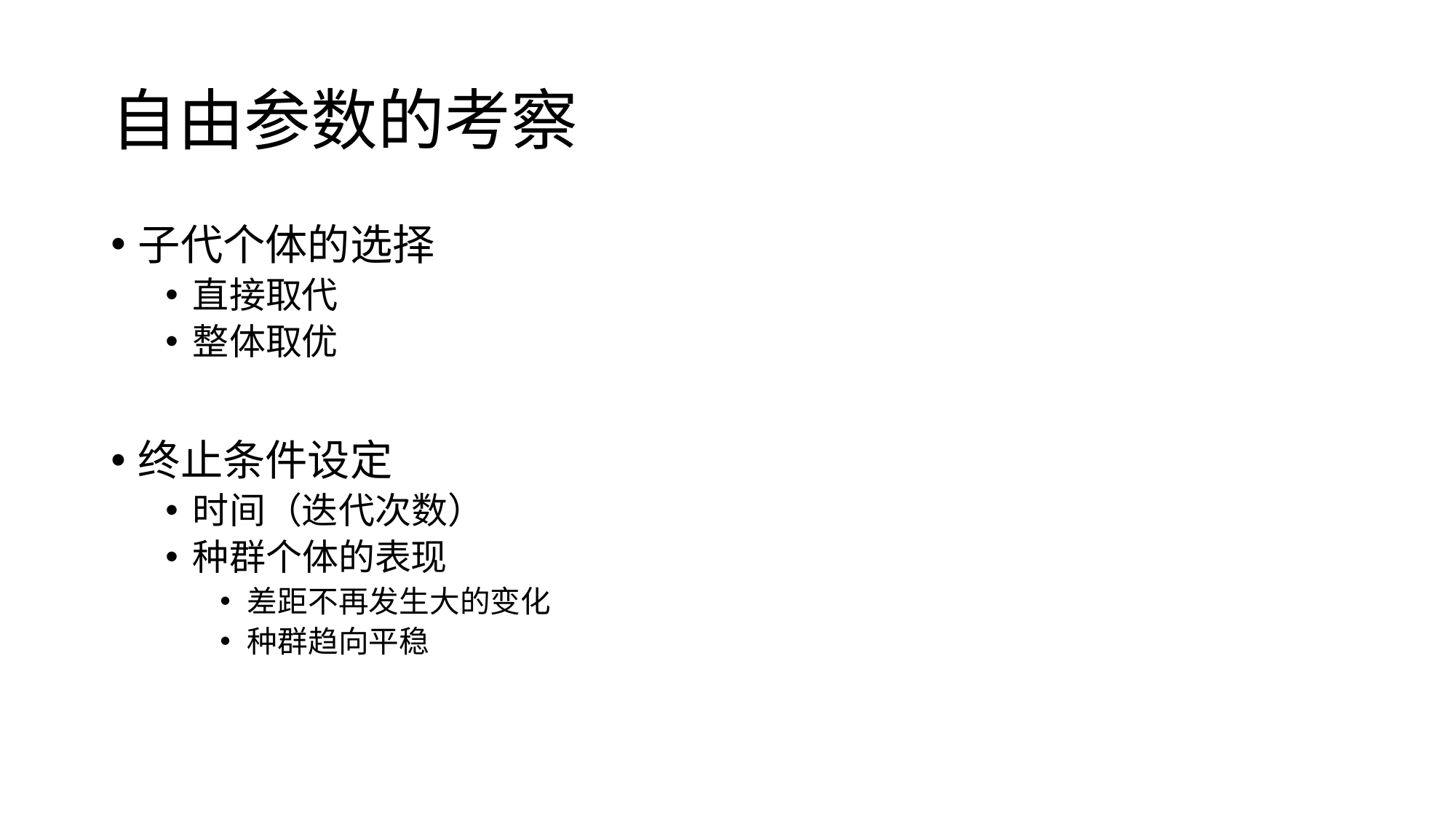

# 自由参数的考察
子代个体的选择
直接取代
整体取优

终止条件设定
时间（迭代次数）
种群个体的表现
差距不再发生大的变化
种群趋向平稳